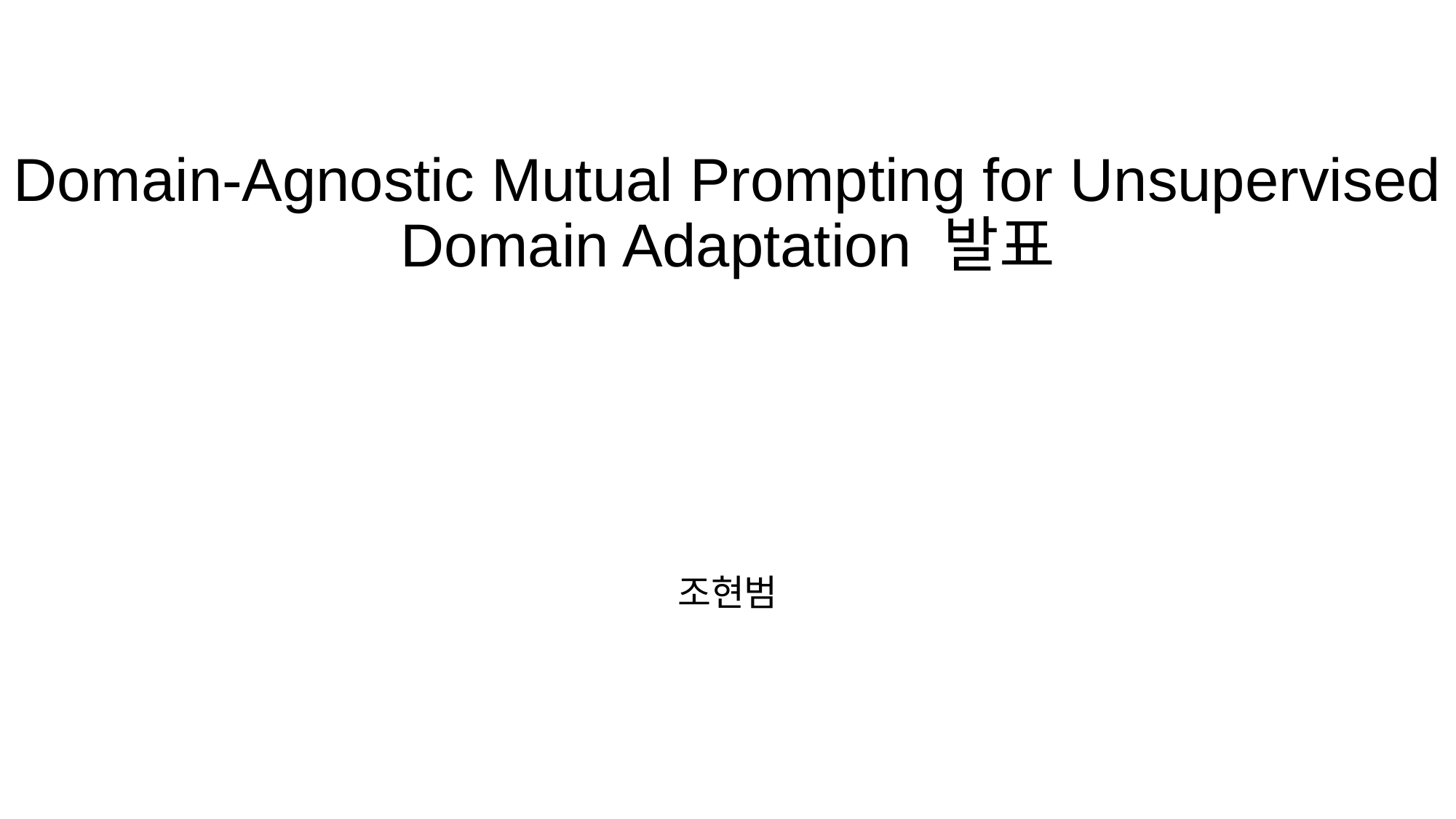

# Domain-Agnostic Mutual Prompting for Unsupervised Domain Adaptation 발표
조현범